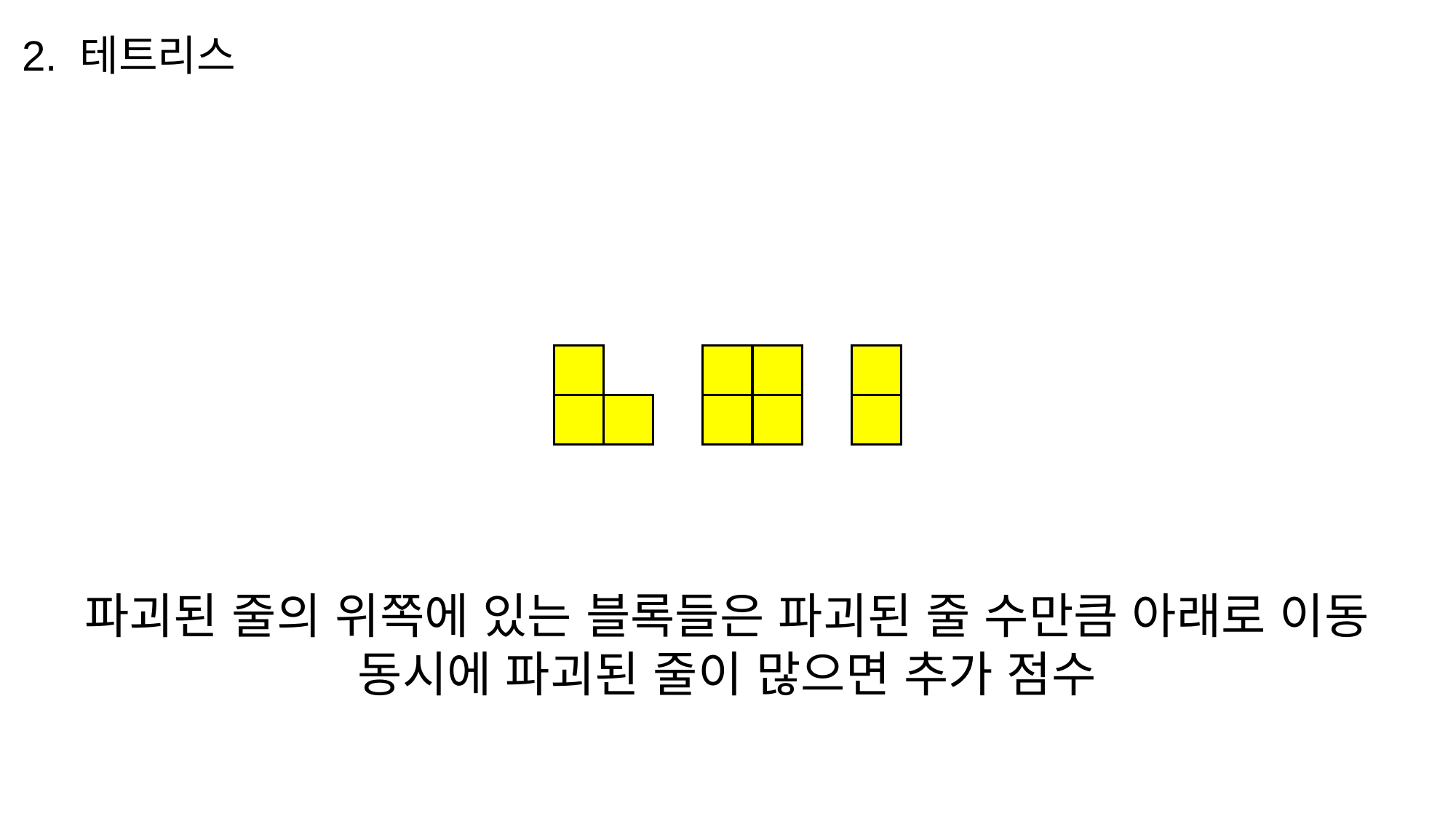

2. 테트리스

파괴된 줄의 위쪽에 있는 블록들은 파괴된 줄 수만큼 아래로 이동
동시에 파괴된 줄이 많으면 추가 점수